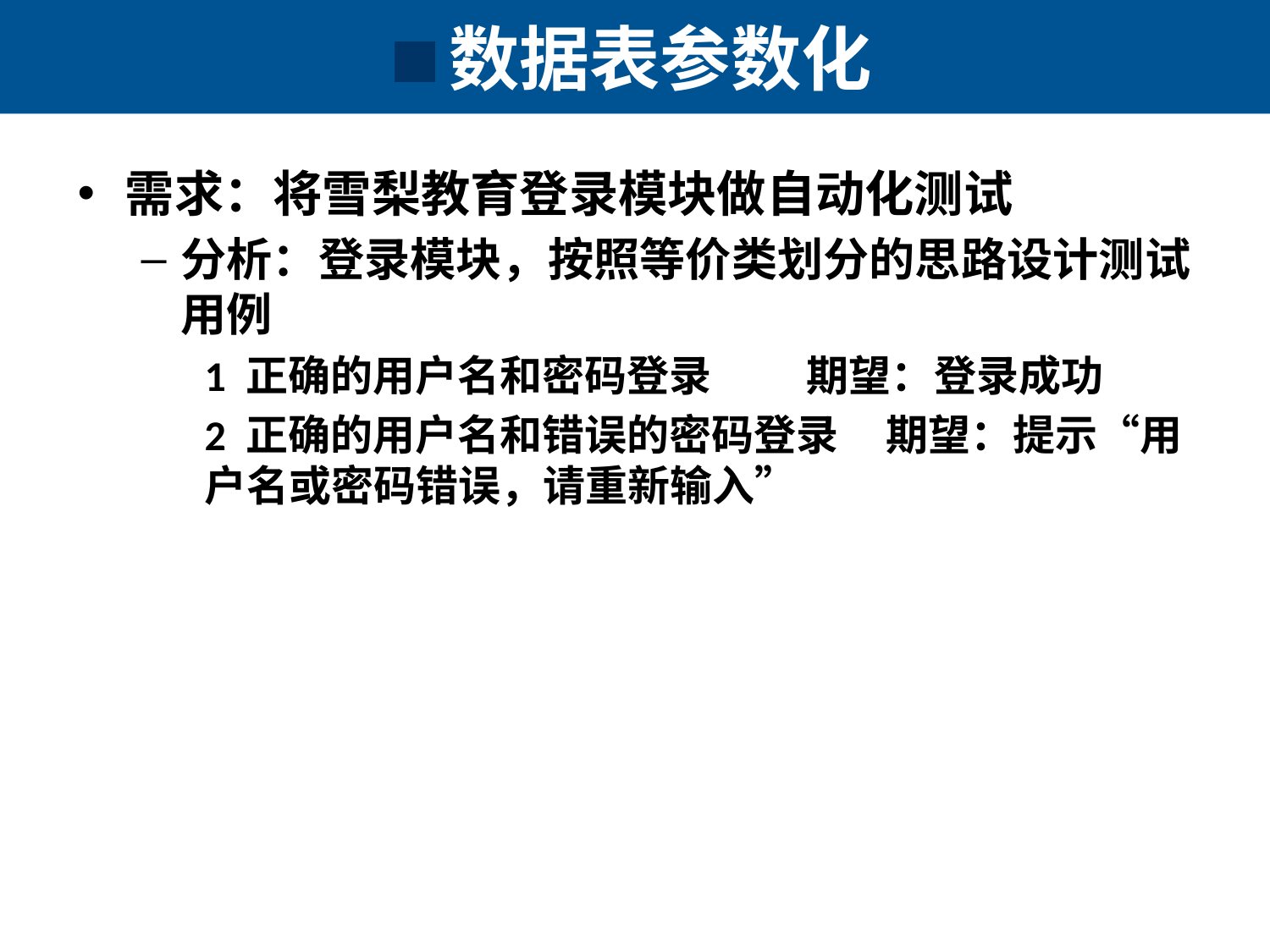

# 数据表参数化
需求：将雪梨教育登录模块做自动化测试
分析：登录模块，按照等价类划分的思路设计测试用例
1 正确的用户名和密码登录          期望：登录成功
2 正确的用户名和错误的密码登录     期望：提示“用户名或密码错误，请重新输入”